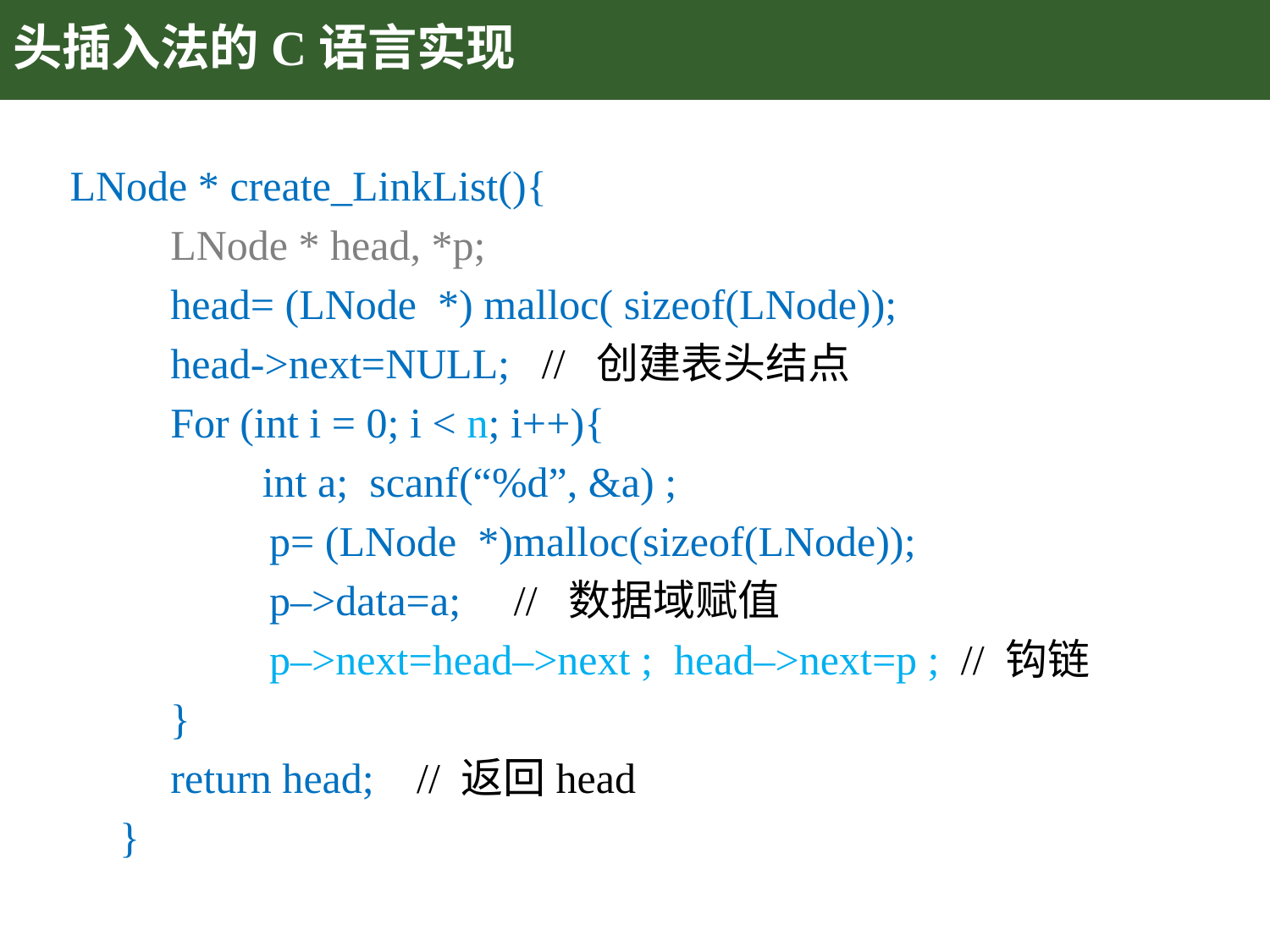

# 头插入法的C语言实现
LNode * create_LinkList(){
LNode * head, *p;
head= (LNode  *) malloc( sizeof(LNode));
head->next=NULL;   //  创建表头结点
For (int i = 0; i < n; i++){
    int a;  scanf(“%d”, &a) ;
p= (LNode  *)malloc(sizeof(LNode));
p–>data=a;     //  数据域赋值
p–>next=head–>next ;  head–>next=p ;  // 钩链
}
return head;    // 返回head
}